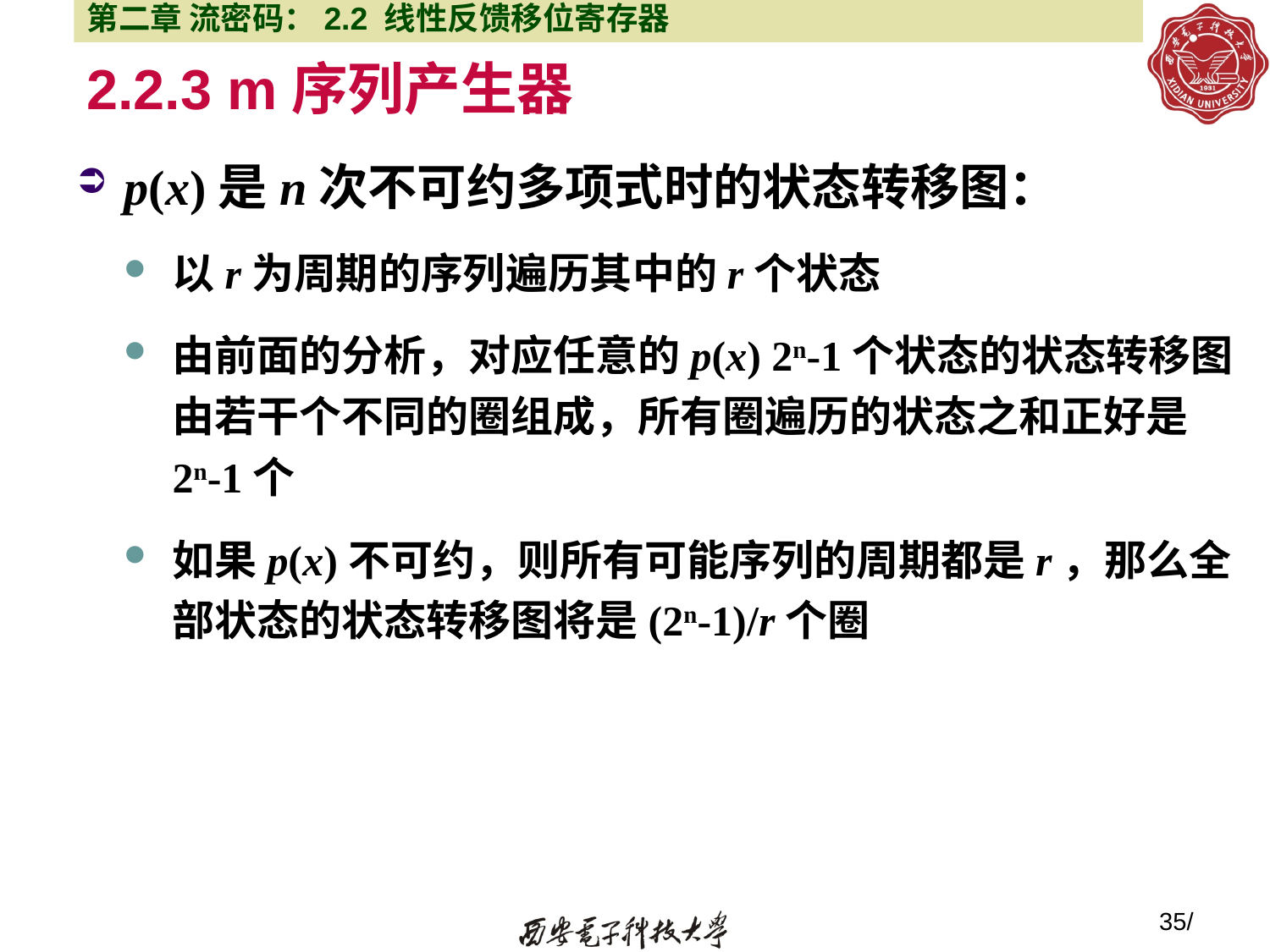

第二章 流密码：2.2 线性反馈移位寄存器
# 2.2.3 m序列产生器
p(x)是n次不可约多项式时的状态转移图：
以r为周期的序列遍历其中的r个状态
由前面的分析，对应任意的p(x) 2n-1个状态的状态转移图由若干个不同的圈组成，所有圈遍历的状态之和正好是2n-1个
如果p(x)不可约，则所有可能序列的周期都是r，那么全部状态的状态转移图将是(2n-1)/r个圈
35/